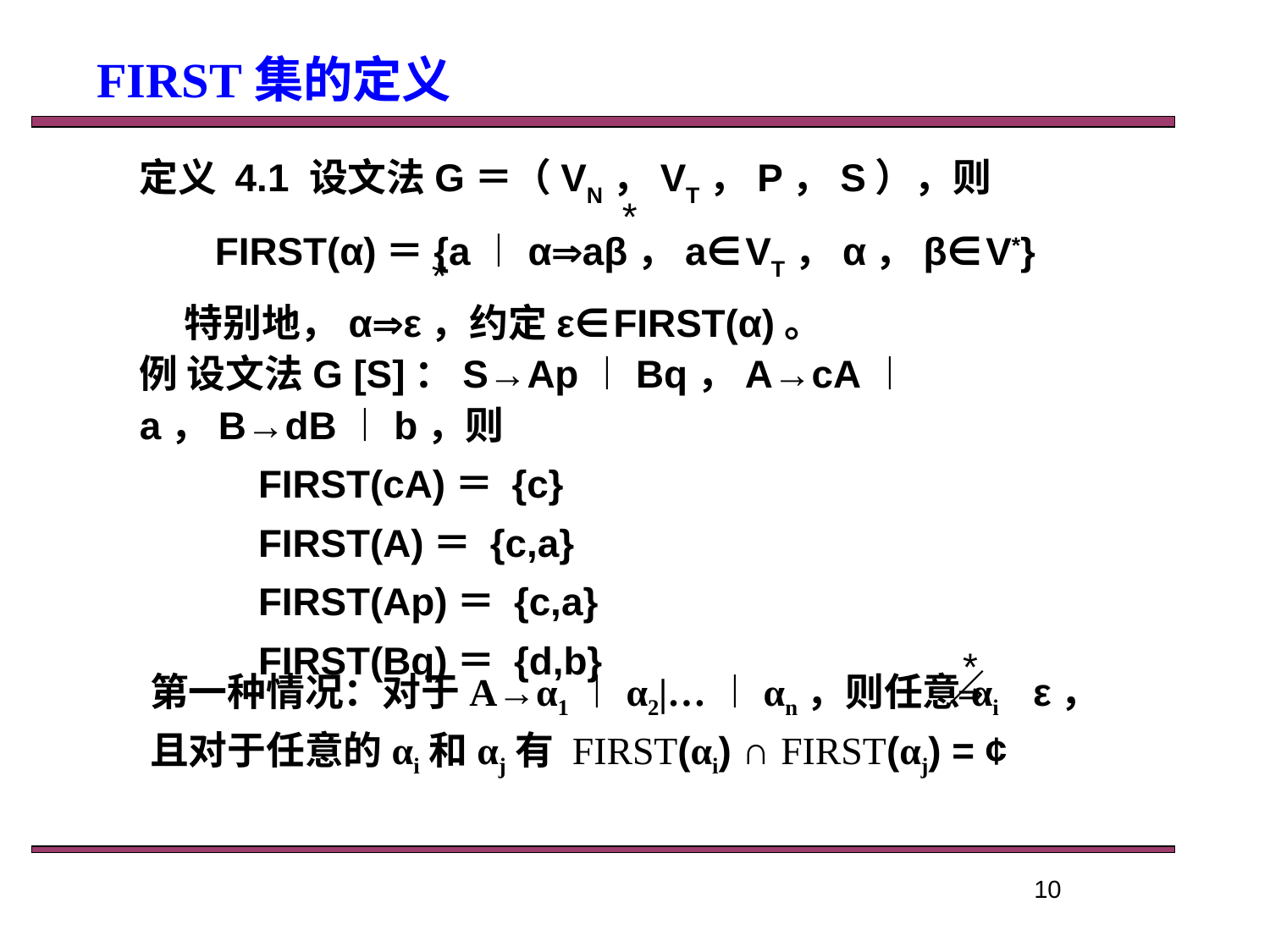

FIRST集的定义
定义 4.1 设文法G＝（VN，VT，P，S），则
       FIRST(α)＝{a︱α⇒aβ，a∈VT，α，β∈V*}
    特别地，α⇒ε，约定ε∈FIRST(α)。
*
*
例 设文法G [S]：S→Ap︱Bq，A→cA︱a，B→dB︱b，则
           FIRST(cA)＝ {c}
           FIRST(A)＝ {c,a}
           FIRST(Ap)＝ {c,a}
           FIRST(Bq)＝ {d,b}
*
第一种情况：对于A→α1︱α2|…︱αn，则任意αi      ε，且对于任意的αi和αj有 FIRST(αi) ∩ FIRST(αj) = ¢
／
⇒
10